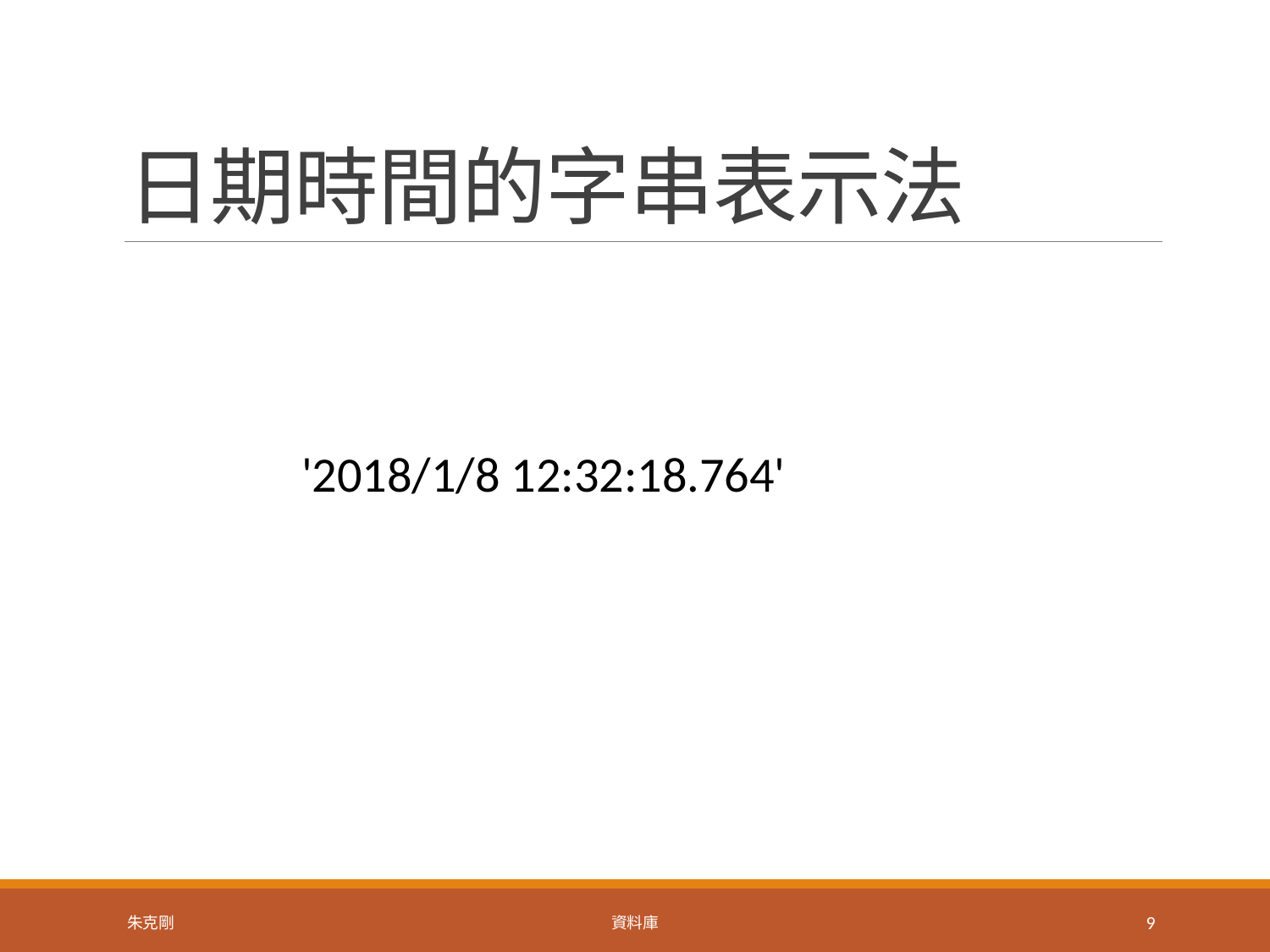

# 日期時間的字串表示法
'2018/1/8 12:32:18.764'
朱克剛
資料庫
9